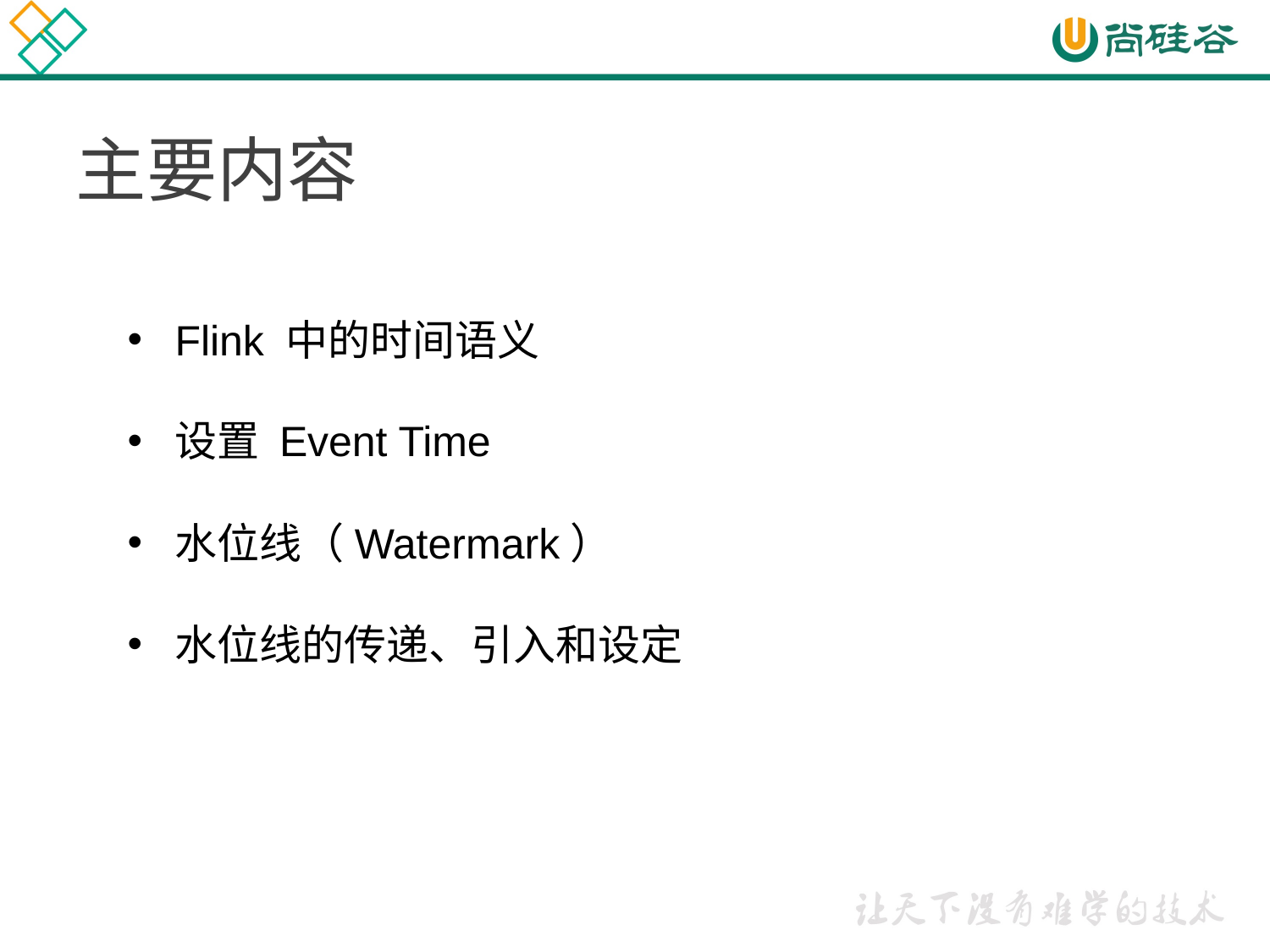

主要内容
Flink 中的时间语义
设置 Event Time
水位线（Watermark）
水位线的传递、引入和设定